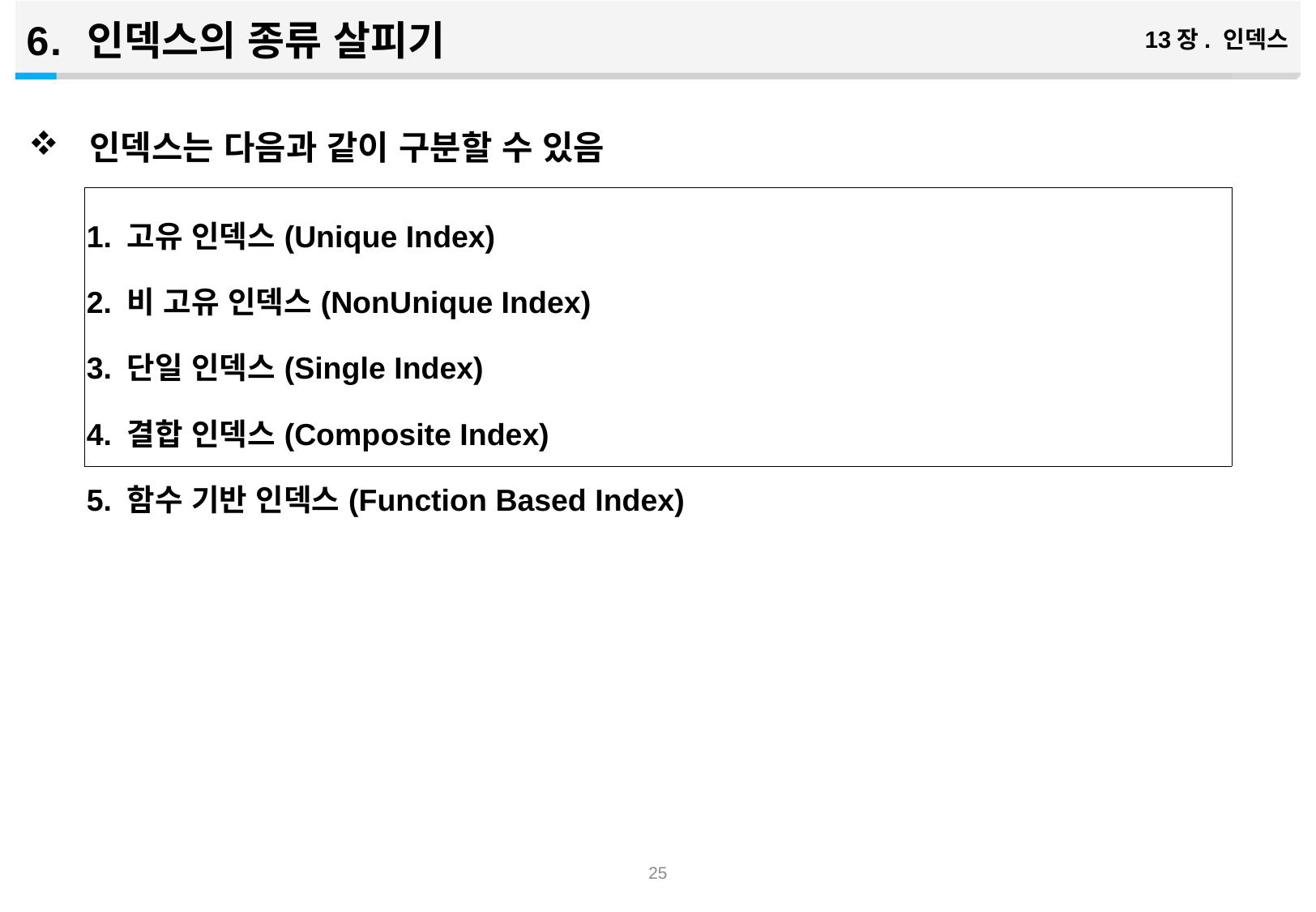

인덱스의 종류 살피기
13장. 인덱스
인덱스는 다음과 같이 구분할 수 있음
| 1. 고유 인덱스(Unique Index) 2. 비 고유 인덱스(NonUnique Index) 3. 단일 인덱스(Single Index) 4. 결합 인덱스(Composite Index) 5. 함수 기반 인덱스(Function Based Index) |
| --- |
25